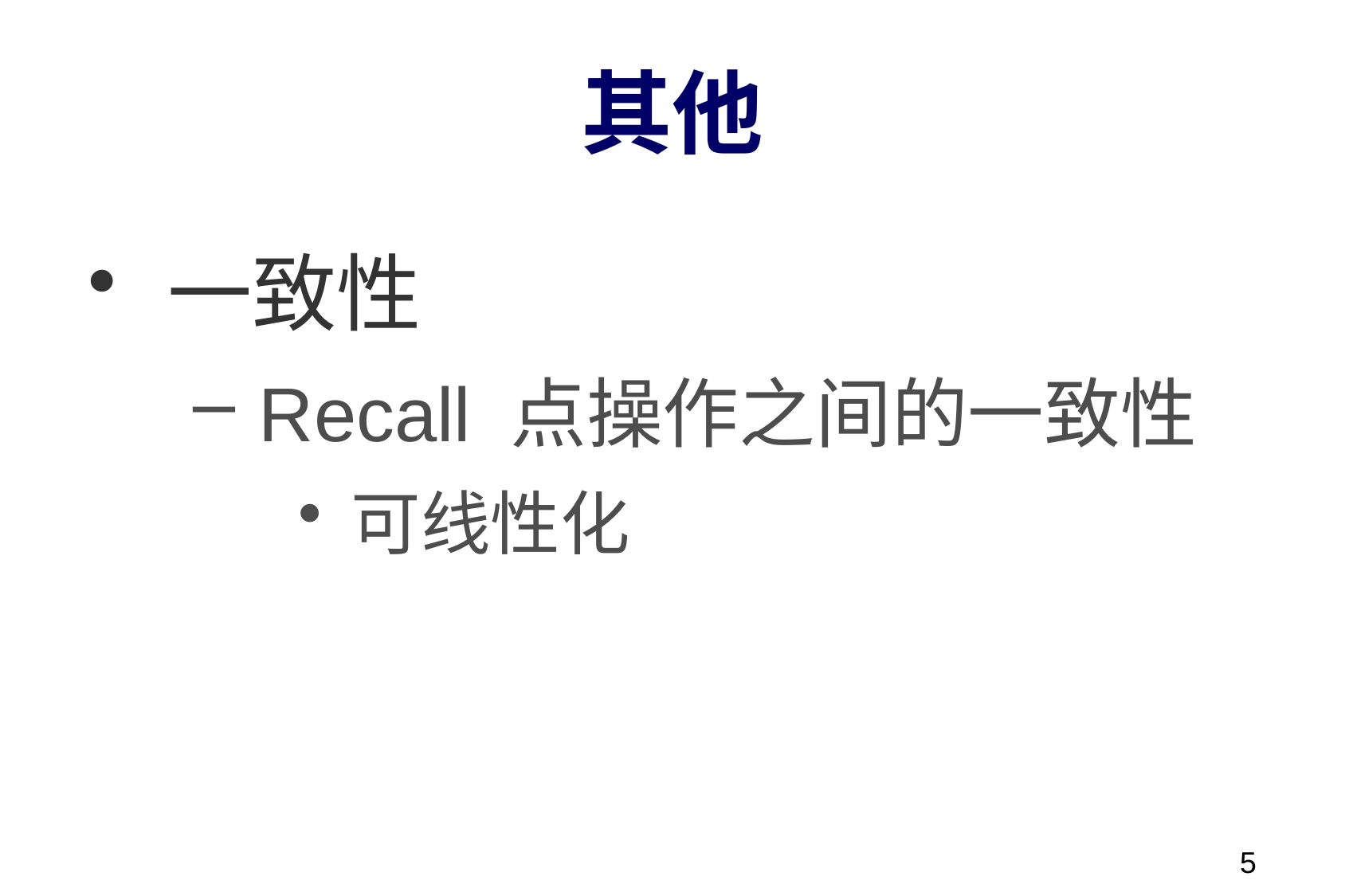

# 其他
一致性
Recall 点操作之间的一致性
可线性化
5